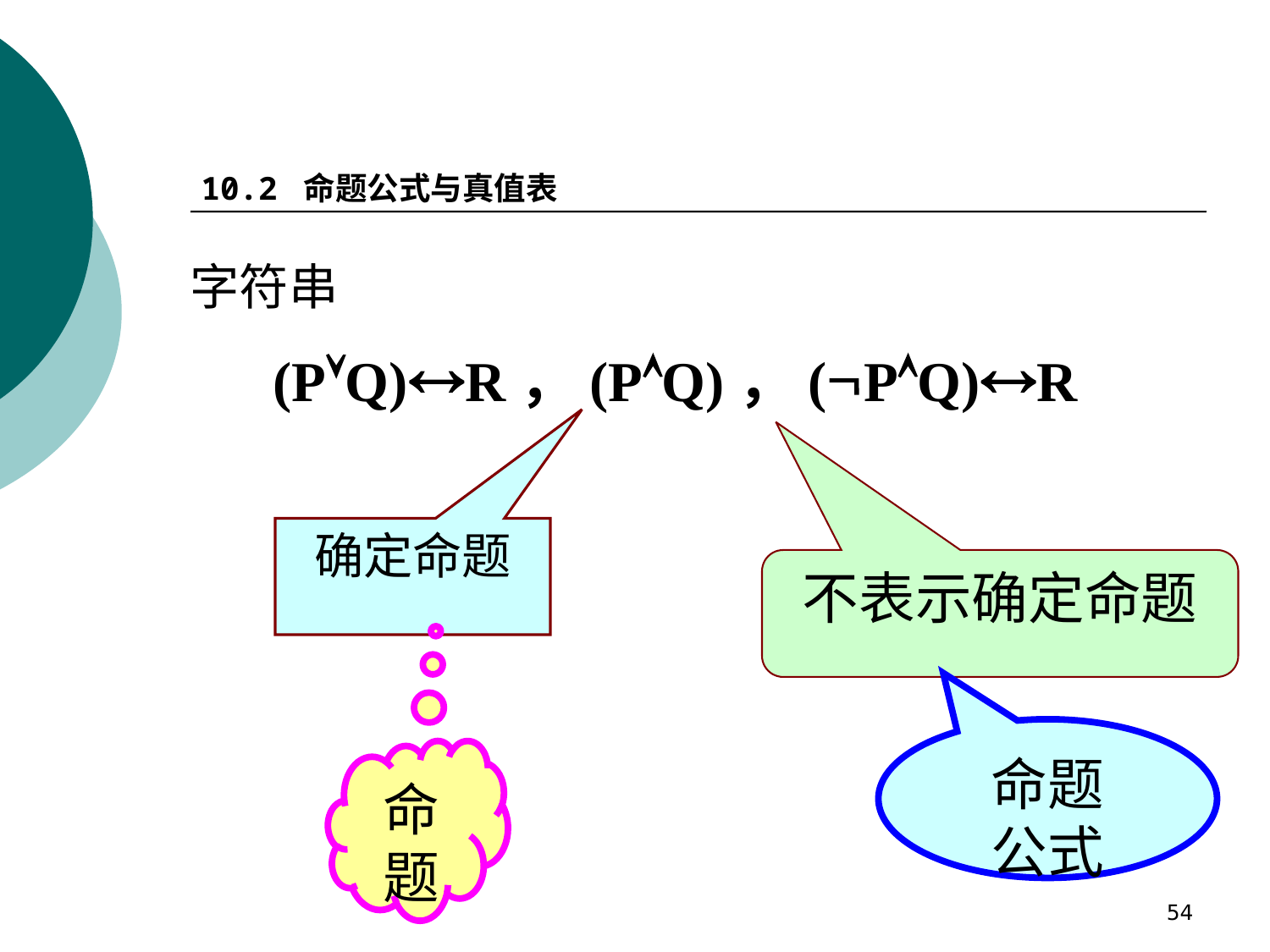

10.2 命题公式与真值表
字符串
      (P∨Q)↔R，(P∧Q)，(¬P∧Q)↔R
确定命题
不表示确定命题
命题
公式
命题
54